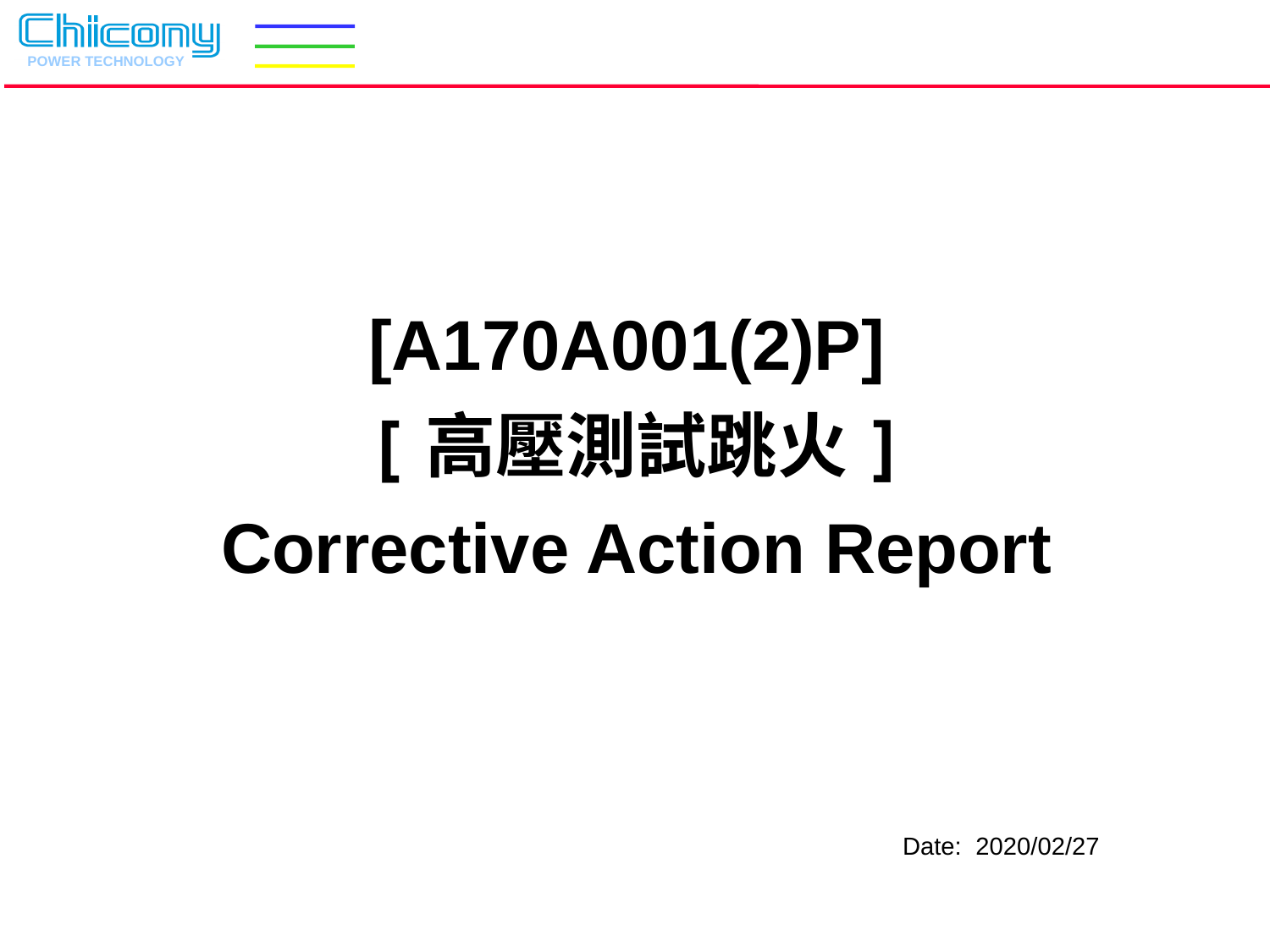

[A170A001(2)P]
[高壓測試跳火]
Corrective Action Report
Date:  2020/02/27